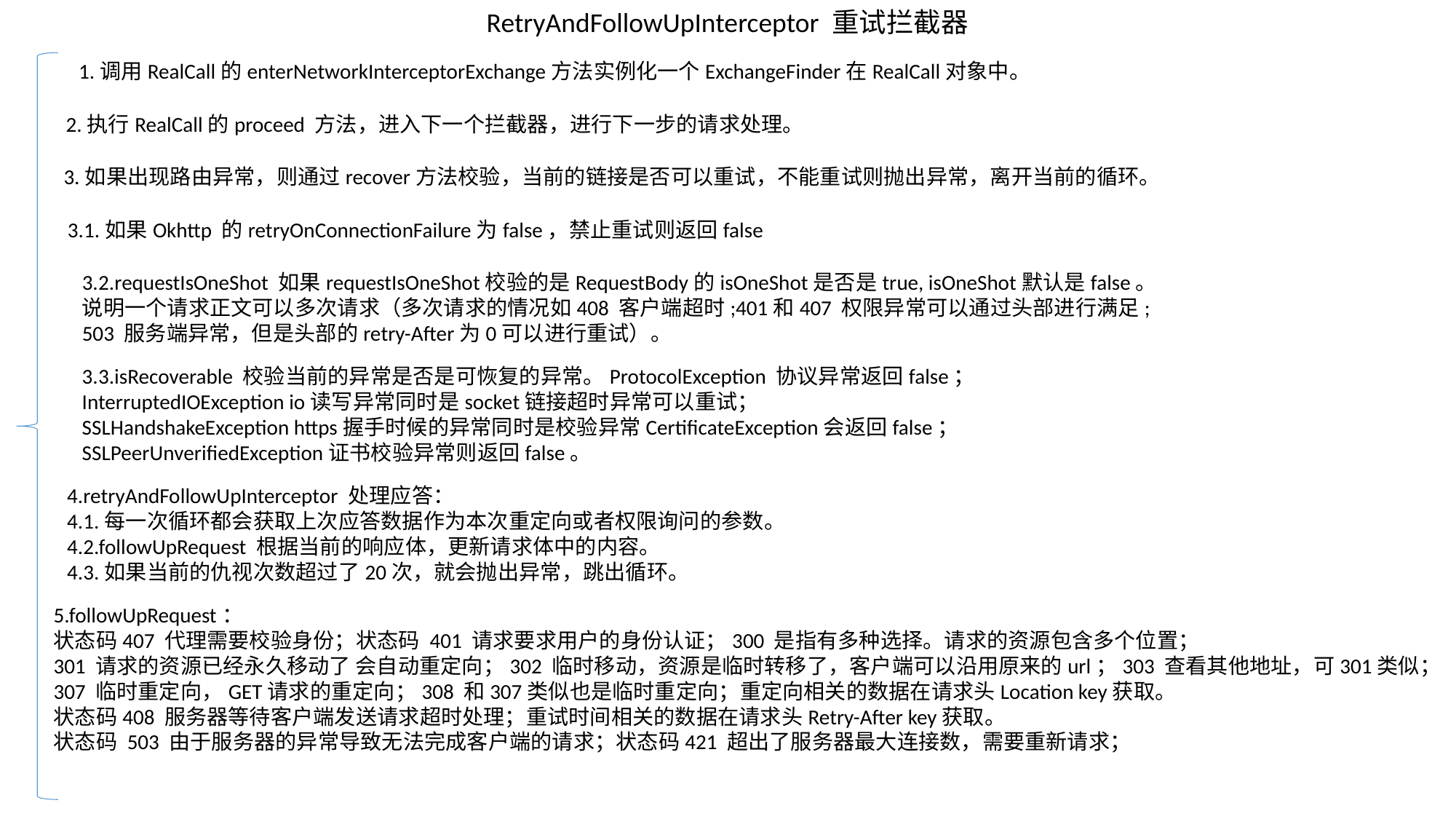

RetryAndFollowUpInterceptor 重试拦截器

1.调用RealCall的enterNetworkInterceptorExchange方法实例化一个ExchangeFinder在RealCall对象中。
2.执行RealCall的proceed 方法，进入下一个拦截器，进行下一步的请求处理。
3.如果出现路由异常，则通过recover方法校验，当前的链接是否可以重试，不能重试则抛出异常，离开当前的循环。
3.1.如果Okhttp 的retryOnConnectionFailure为false，禁止重试则返回false
3.2.requestIsOneShot 如果requestIsOneShot校验的是RequestBody的isOneShot是否是true, isOneShot默认是false。
说明一个请求正文可以多次请求（多次请求的情况如408 客户端超时;401和407 权限异常可以通过头部进行满足;
503 服务端异常，但是头部的retry-After为0可以进行重试）。
3.3.isRecoverable 校验当前的异常是否是可恢复的异常。ProtocolException 协议异常返回false；
InterruptedIOException io读写异常同时是socket链接超时异常可以重试；
SSLHandshakeException https握手时候的异常同时是校验异常CertificateException会返回false；
SSLPeerUnverifiedException证书校验异常则返回false。
4.retryAndFollowUpInterceptor 处理应答：
4.1.每一次循环都会获取上次应答数据作为本次重定向或者权限询问的参数。
4.2.followUpRequest 根据当前的响应体，更新请求体中的内容。
4.3.如果当前的仇视次数超过了20次，就会抛出异常，跳出循环。
5.followUpRequest：
状态码407 代理需要校验身份；状态码 401 请求要求用户的身份认证；300 是指有多种选择。请求的资源包含多个位置；
301 请求的资源已经永久移动了 会自动重定向；302 临时移动，资源是临时转移了，客户端可以沿用原来的url；303 查看其他地址，可301类似；
307 临时重定向，GET请求的重定向；308 和307类似也是临时重定向；重定向相关的数据在请求头Location key获取。
状态码408 服务器等待客户端发送请求超时处理；重试时间相关的数据在请求头Retry-After key获取。
状态码 503 由于服务器的异常导致无法完成客户端的请求；状态码421 超出了服务器最大连接数，需要重新请求；